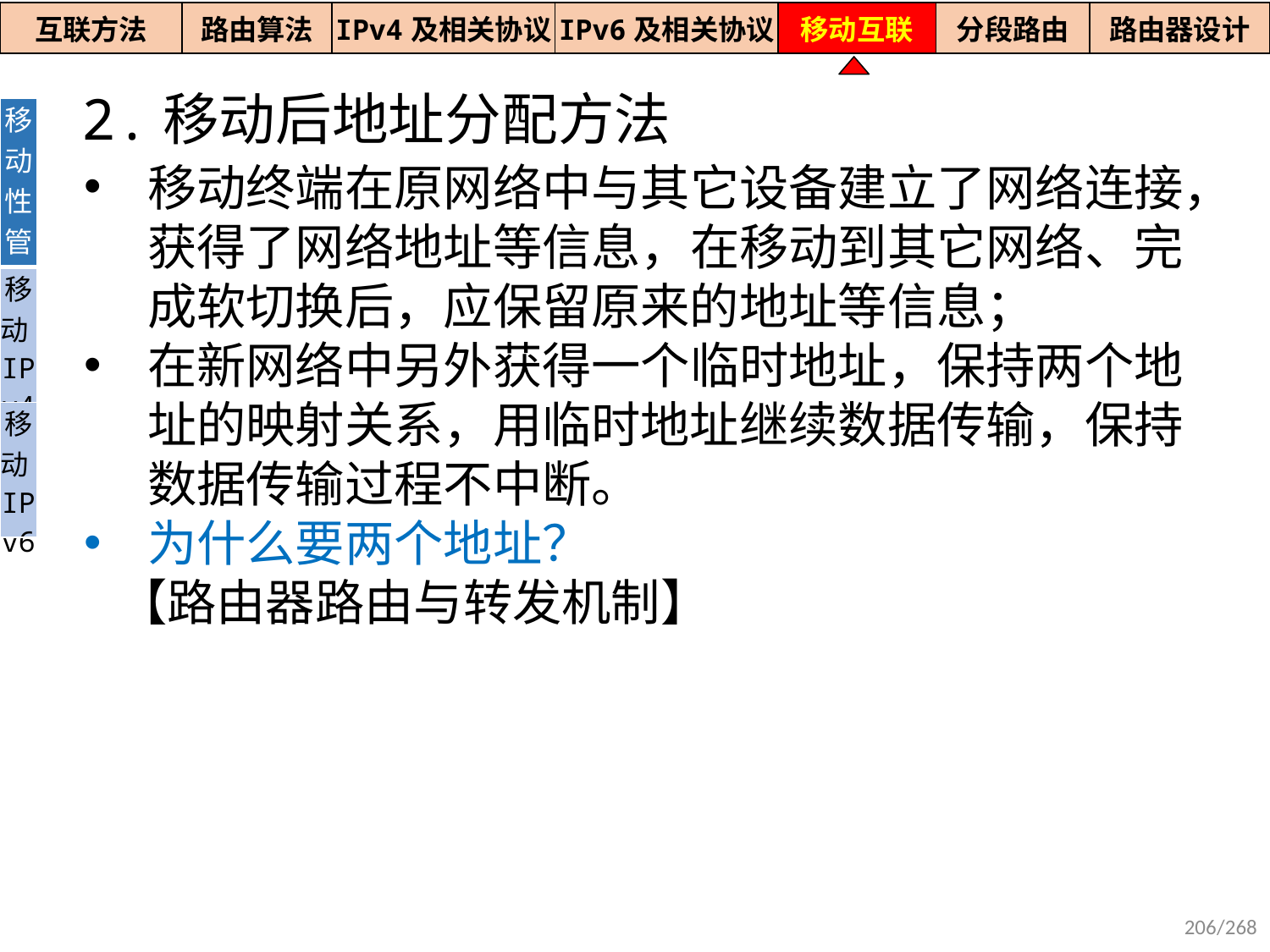

| 互联方法 | 路由算法 | IPv4及相关协议 | IPv6及相关协议 | 移动互联 | 分段路由 | 路由器设计 |
| --- | --- | --- | --- | --- | --- | --- |

2.移动后地址分配方法
| 移动性管理 |
| --- |
| 移动IPv4 |
| 移动IPv6 |
移动终端在原网络中与其它设备建立了网络连接，获得了网络地址等信息，在移动到其它网络、完成软切换后，应保留原来的地址等信息；
在新网络中另外获得一个临时地址，保持两个地址的映射关系，用临时地址继续数据传输，保持数据传输过程不中断。
为什么要两个地址？
  【路由器路由与转发机制】
206/268